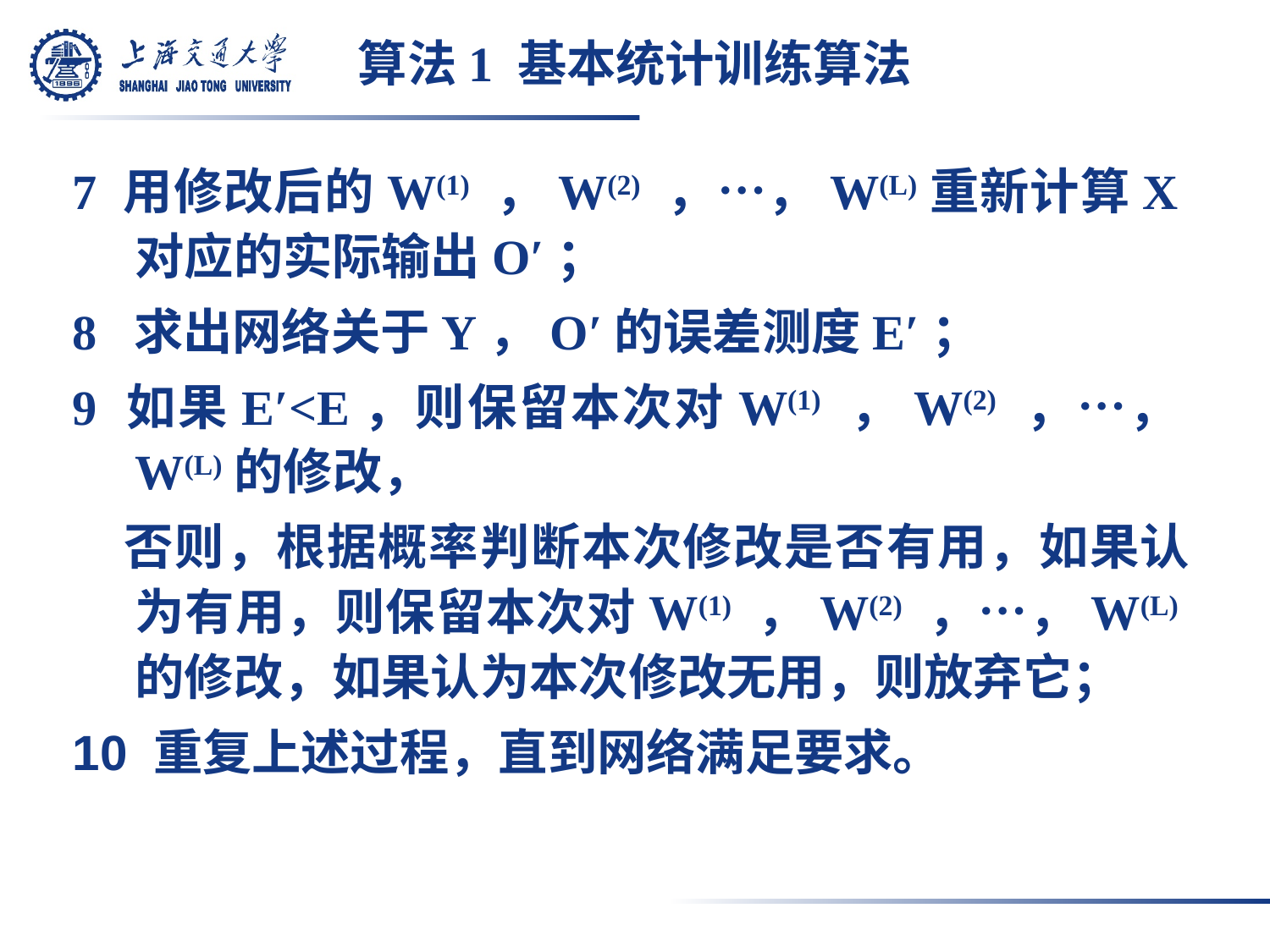

# 算法1 基本统计训练算法
7 用修改后的W(1) ，W(2) ，…，W(L)重新计算X对应的实际输出O′；
8  求出网络关于Y，O′的误差测度E′；
9 如果E′<E，则保留本次对W(1) ，W(2) ，…，W(L)的修改，
   否则，根据概率判断本次修改是否有用，如果认为有用，则保留本次对W(1) ，W(2) ，…，W(L)的修改，如果认为本次修改无用，则放弃它；
10 重复上述过程，直到网络满足要求。